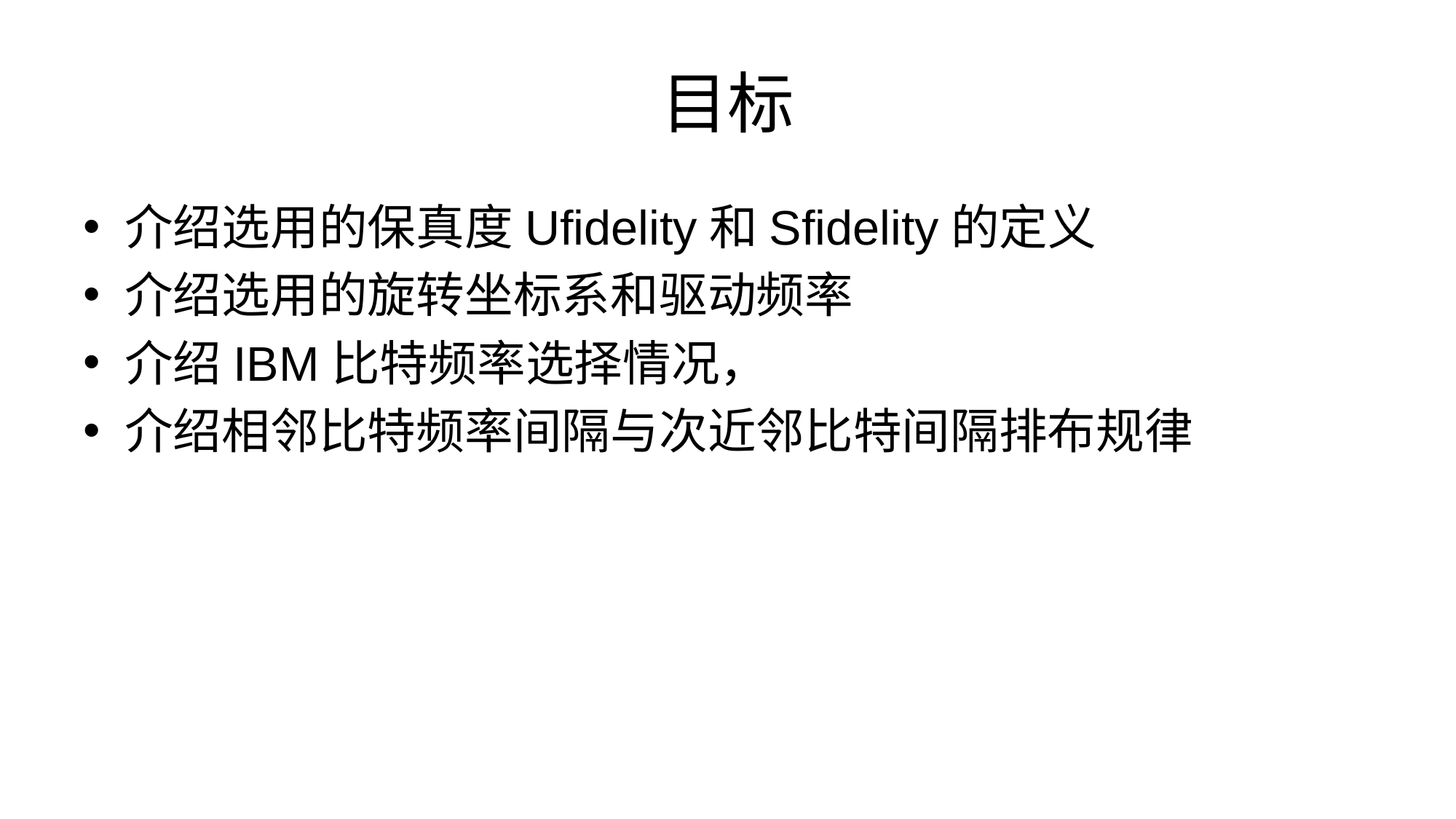

# 目标
介绍选用的保真度Ufidelity和Sfidelity的定义
介绍选用的旋转坐标系和驱动频率
介绍IBM比特频率选择情况，
介绍相邻比特频率间隔与次近邻比特间隔排布规律